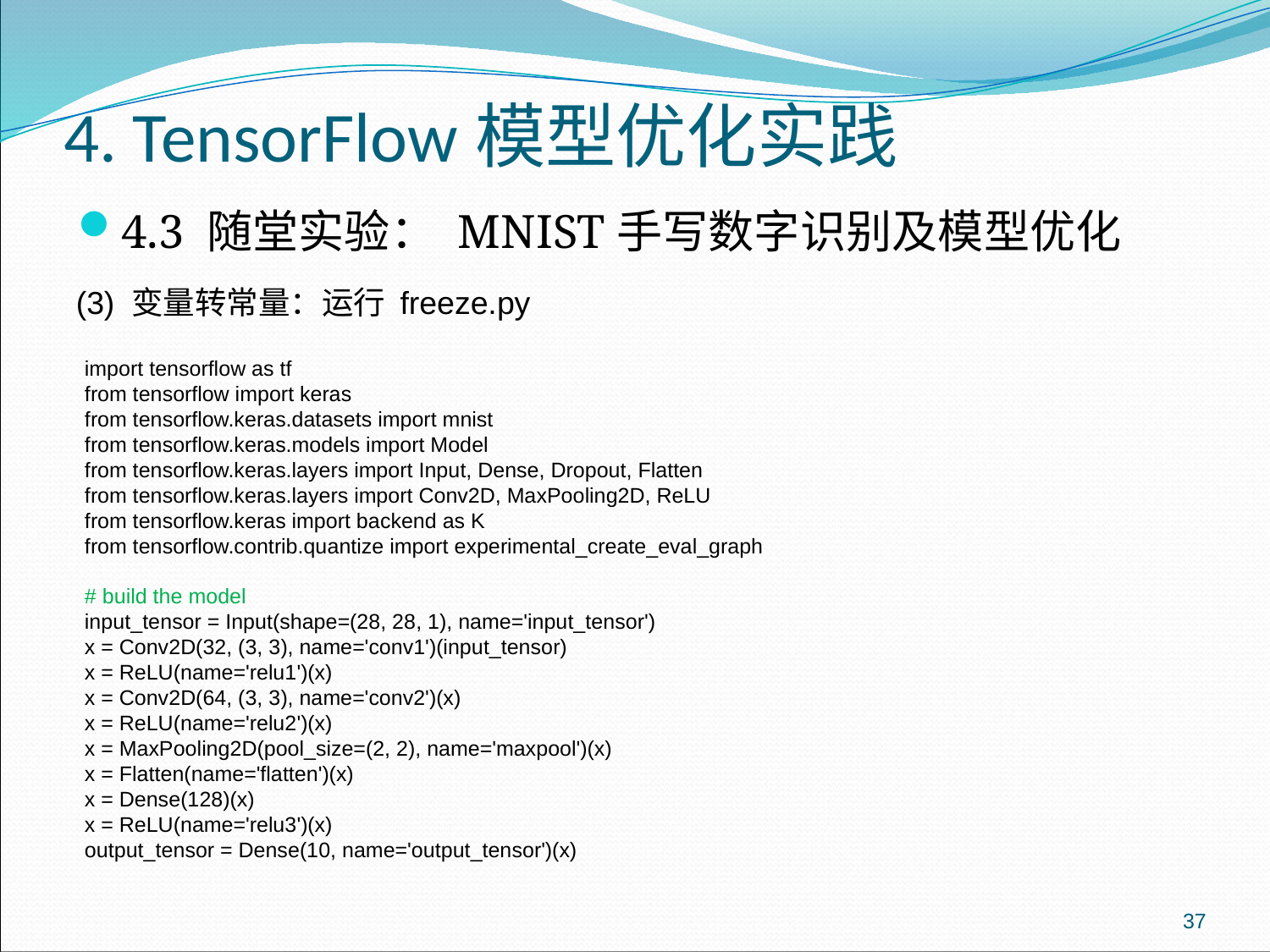

# 4. TensorFlow模型优化实践
4.3 随堂实验： MNIST手写数字识别及模型优化
(3) 变量转常量：运行 freeze.py
import tensorflow as tf
from tensorflow import keras
from tensorflow.keras.datasets import mnist
from tensorflow.keras.models import Model
from tensorflow.keras.layers import Input, Dense, Dropout, Flatten
from tensorflow.keras.layers import Conv2D, MaxPooling2D, ReLU
from tensorflow.keras import backend as K
from tensorflow.contrib.quantize import experimental_create_eval_graph
# build the model
input_tensor = Input(shape=(28, 28, 1), name='input_tensor')
x = Conv2D(32, (3, 3), name='conv1')(input_tensor)
x = ReLU(name='relu1')(x)
x = Conv2D(64, (3, 3), name='conv2')(x)
x = ReLU(name='relu2')(x)
x = MaxPooling2D(pool_size=(2, 2), name='maxpool')(x)
x = Flatten(name='flatten')(x)
x = Dense(128)(x)
x = ReLU(name='relu3')(x)
output_tensor = Dense(10, name='output_tensor')(x)
37